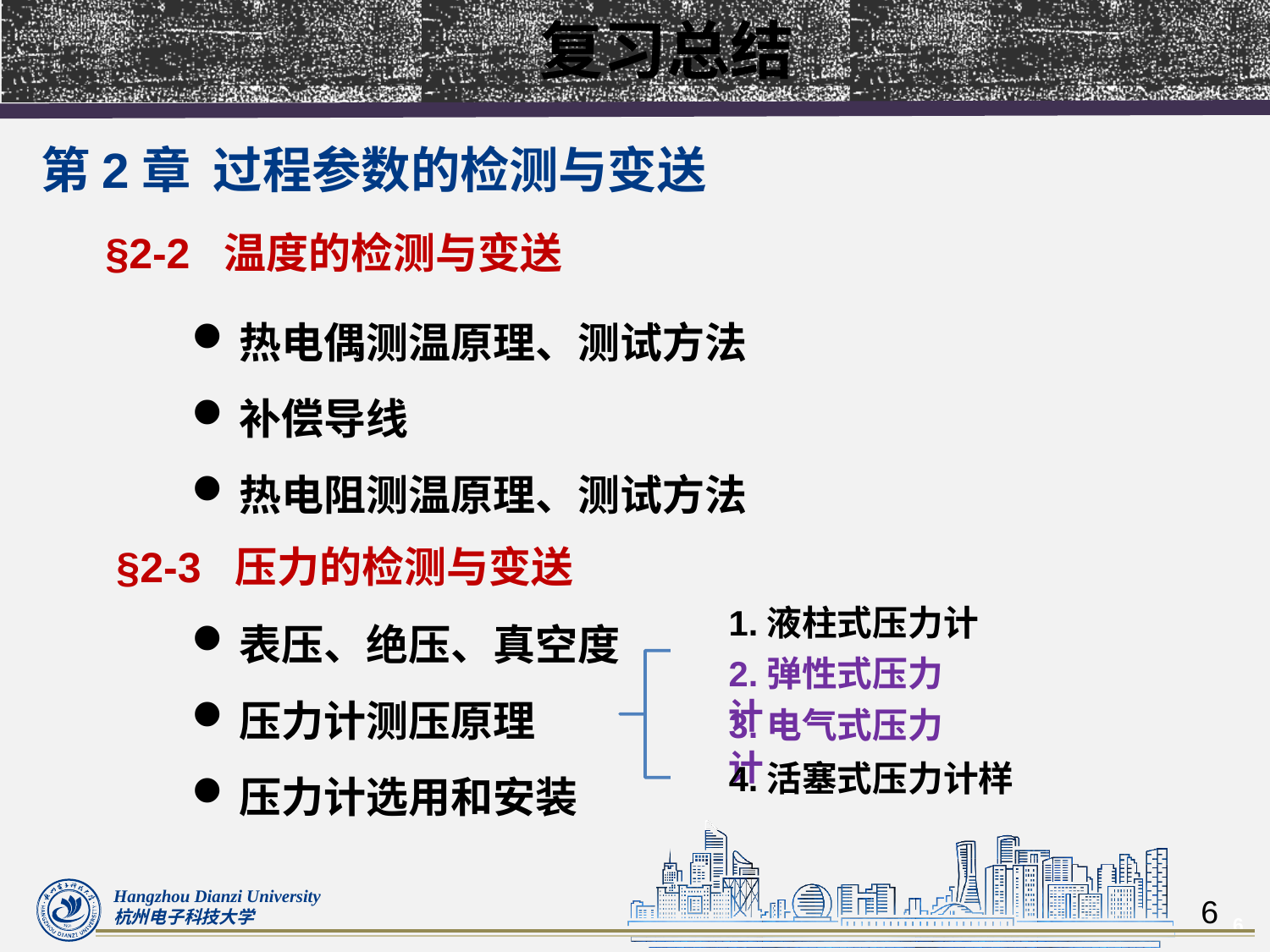

复习总结
第2章  过程参数的检测与变送
§2-2  温度的检测与变送
热电偶测温原理、测试方法
补偿导线
热电阻测温原理、测试方法
§2-3  压力的检测与变送
表压、绝压、真空度
压力计测压原理
压力计选用和安装

1.液柱式压力计
2.弹性式压力计

3.电气式压力计
4.活塞式压力计样
6